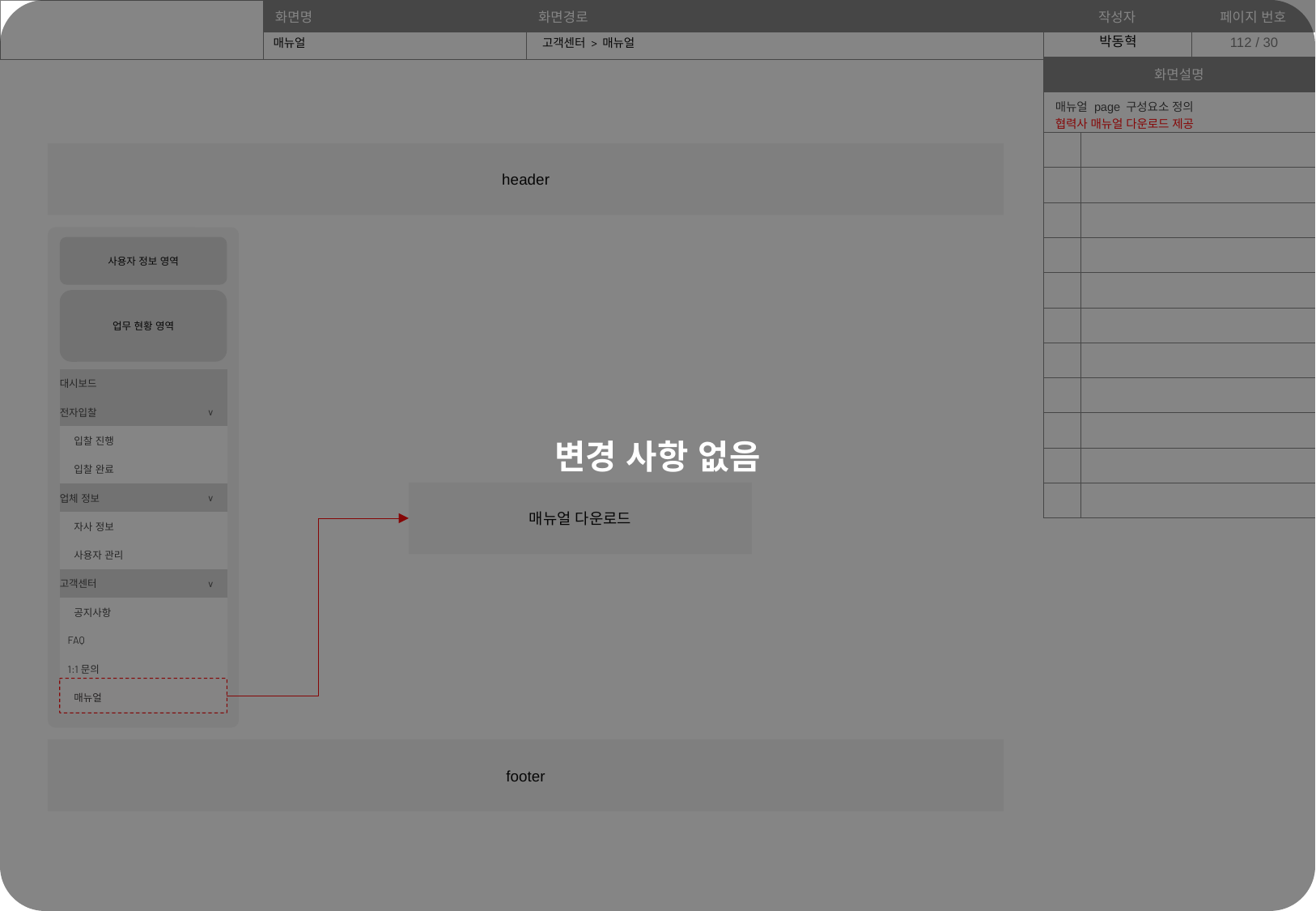

변경 사항 없음
112
매뉴얼
고객센터 > 매뉴얼
| 화면설명 |  |
| --- | --- |
| 매뉴얼 page 구성요소 정의 협력사 매뉴얼 다운로드 제공 |  |
|  |  |
|  |  |
|  |  |
|  |  |
|  |  |
|  |  |
|  |  |
|  |  |
|  |  |
|  |  |
|  |  |
header

사용자 정보 영역
업무 현황 영역
| 대시보드 |  |
| --- | --- |
| 전자입찰 | v |
| 입찰 진행 |  |
| 입찰 완료 |  |
| 업체 정보 | v |
| 자사 정보 |  |
| 사용자 관리 |  |
| 고객센터 | v |
| 공지사항 |  |
| FAQ |  |
| 1:1문의 |  |
| 매뉴얼 |  |
매뉴얼 다운로드

footer